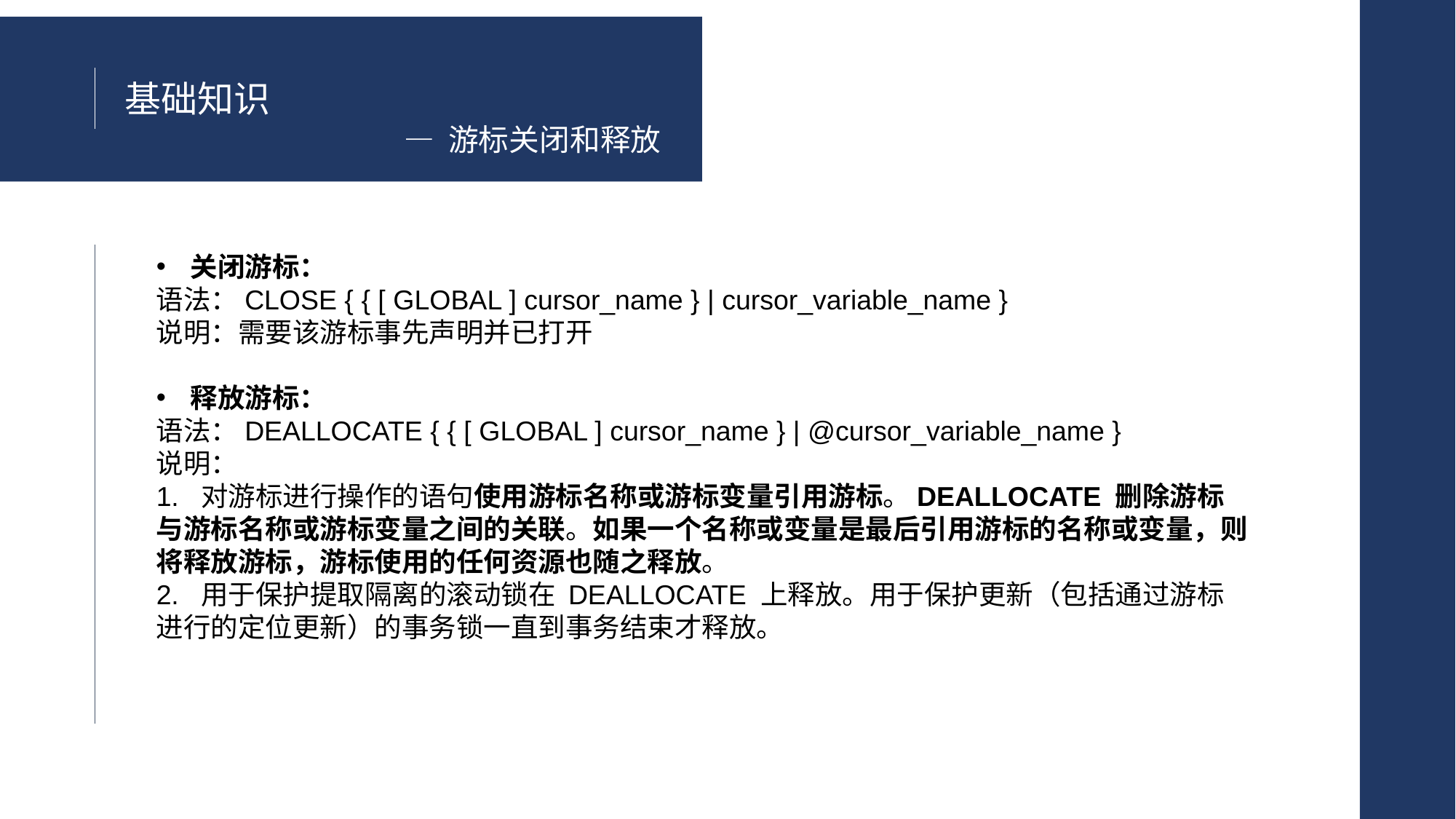

基础知识
— 游标关闭和释放

关闭游标：
语法：CLOSE { { [ GLOBAL ] cursor_name } | cursor_variable_name }
说明：需要该游标事先声明并已打开

释放游标：
语法：DEALLOCATE { { [ GLOBAL ] cursor_name } | @cursor_variable_name }
说明：
1.  对游标进行操作的语句使用游标名称或游标变量引用游标。DEALLOCATE 删除游标与游标名称或游标变量之间的关联。如果一个名称或变量是最后引用游标的名称或变量，则将释放游标，游标使用的任何资源也随之释放。
2.  用于保护提取隔离的滚动锁在 DEALLOCATE 上释放。用于保护更新（包括通过游标进行的定位更新）的事务锁一直到事务结束才释放。